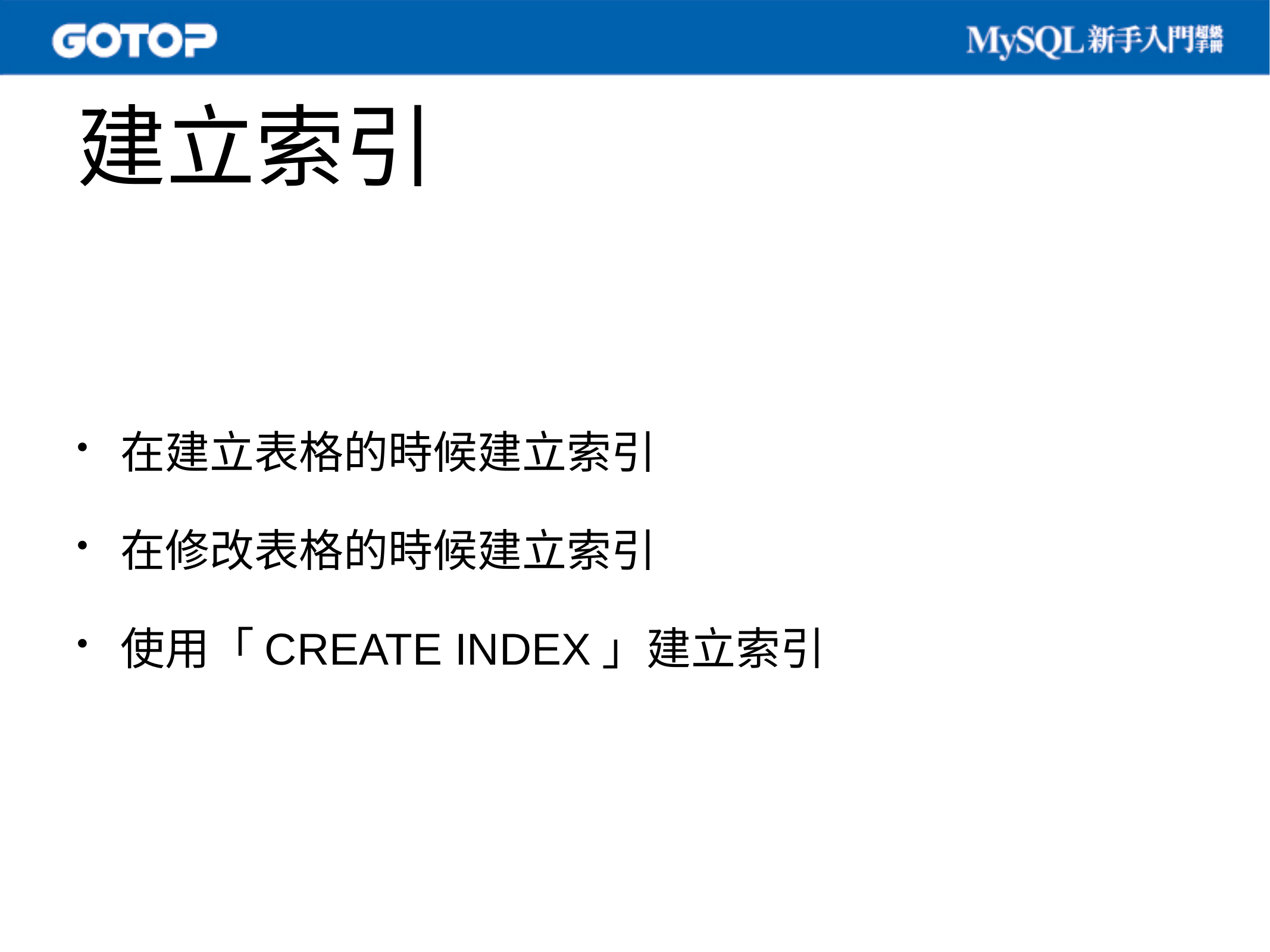

# 建立索引
在建立表格的時候建立索引
在修改表格的時候建立索引
使用「CREATE INDEX」建立索引